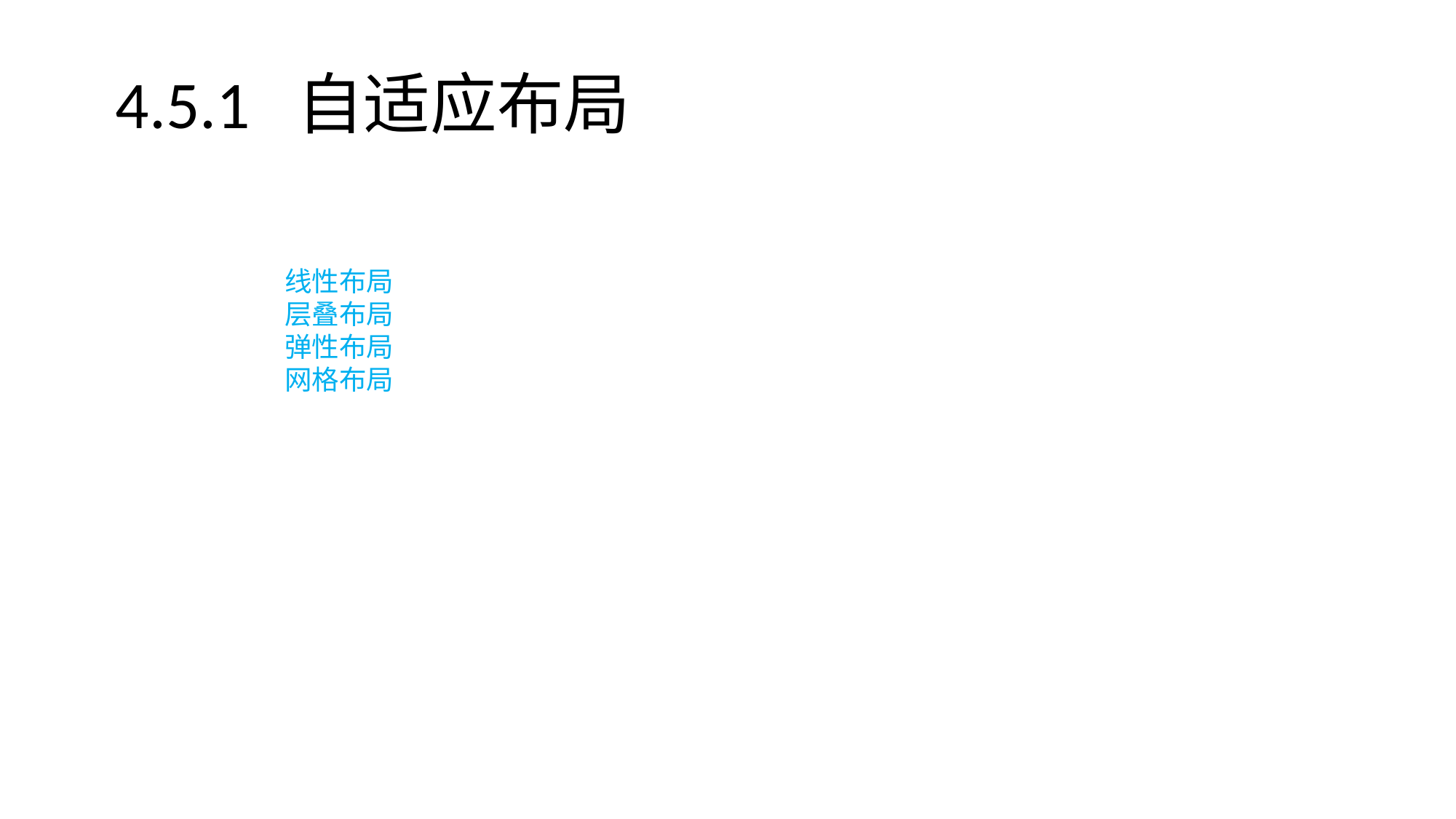

# 4.5.1  自适应布局
线性布局
层叠布局
弹性布局
网格布局